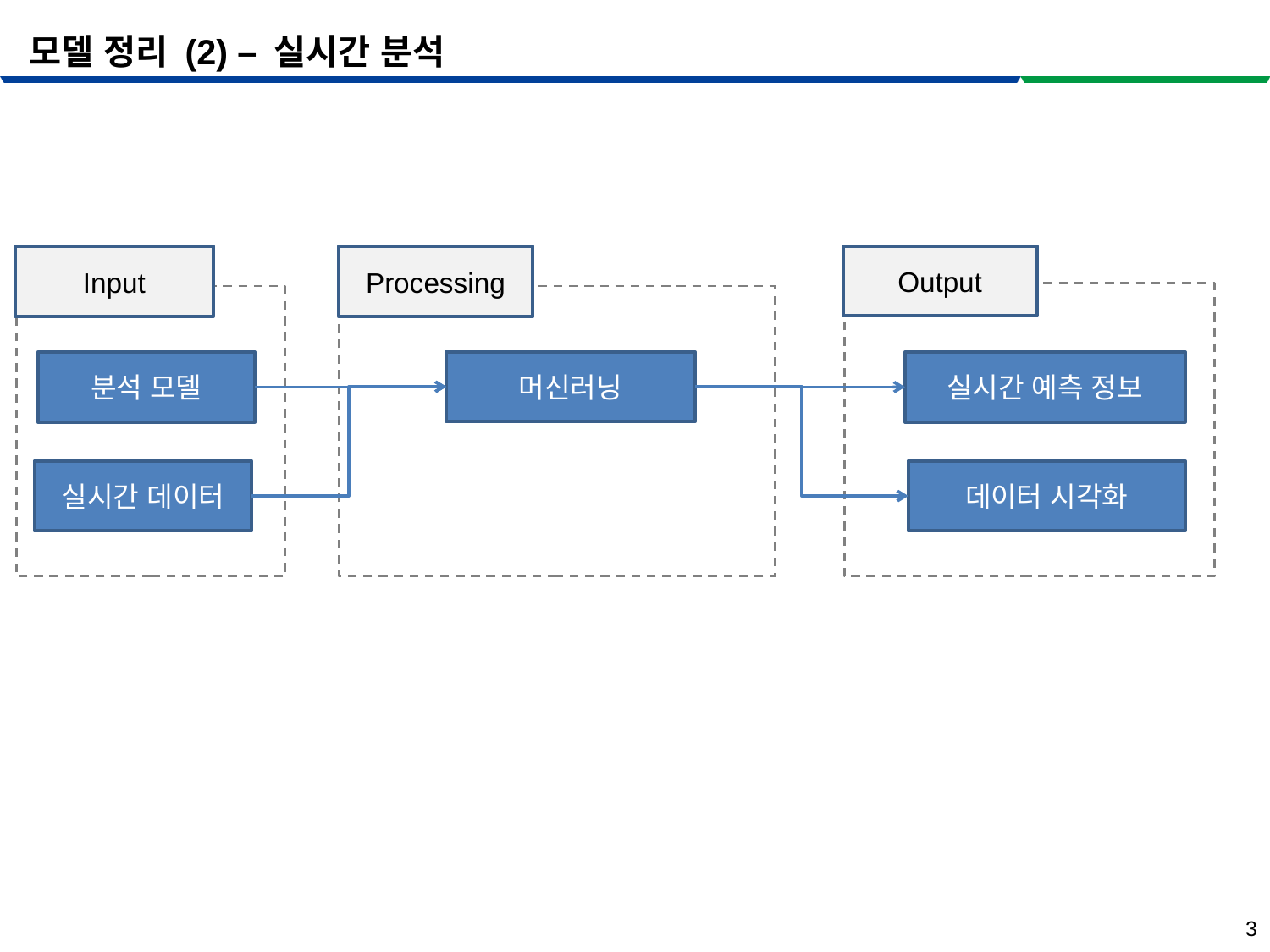

# 모델 정리 (2) – 실시간 분석
Output
Input
Processing

머신러닝
분석 모델
실시간 예측 정보
실시간 데이터
데이터 시각화